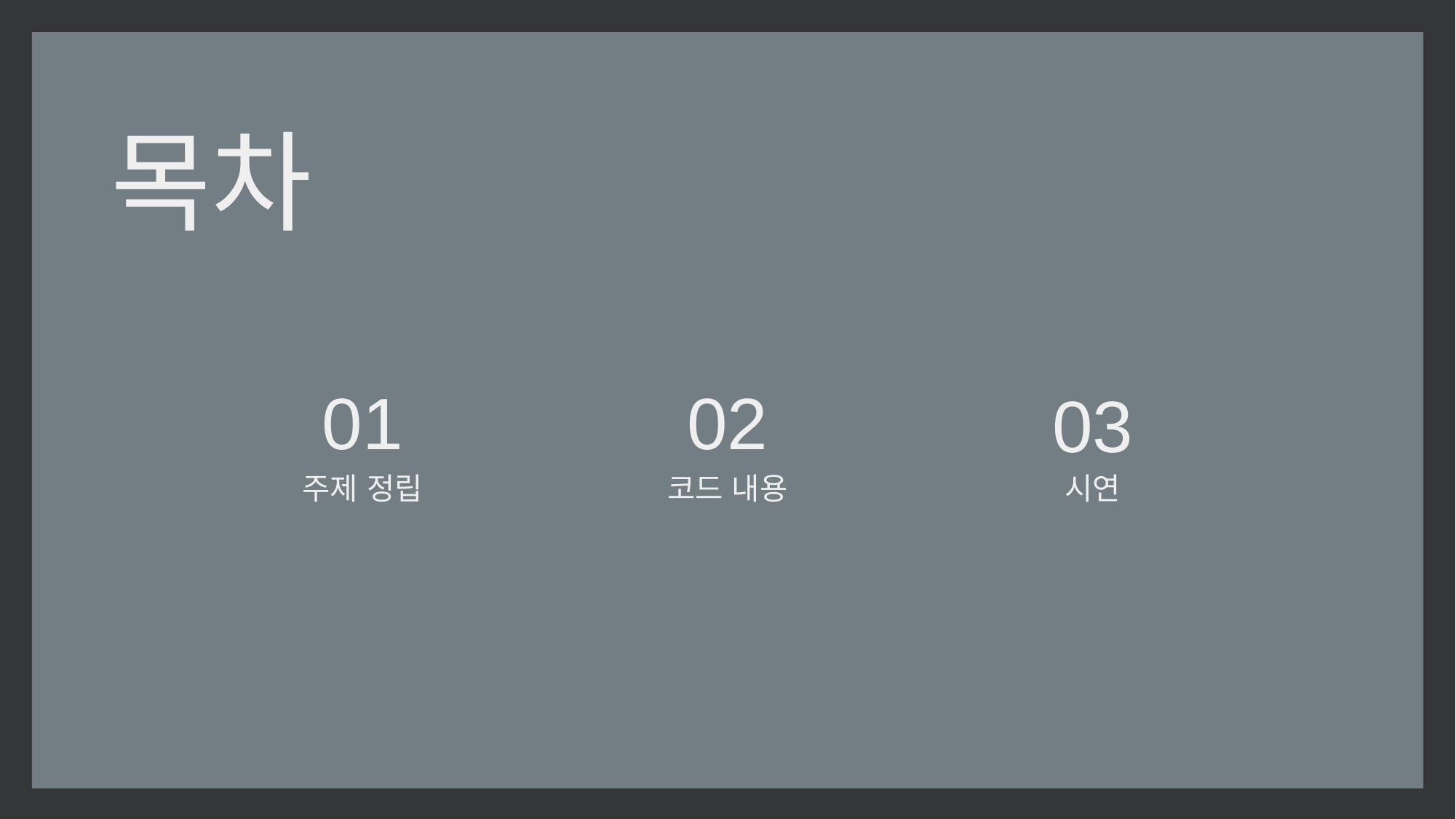

# 목차
01
02
03
주제 정립
코드 내용
시연